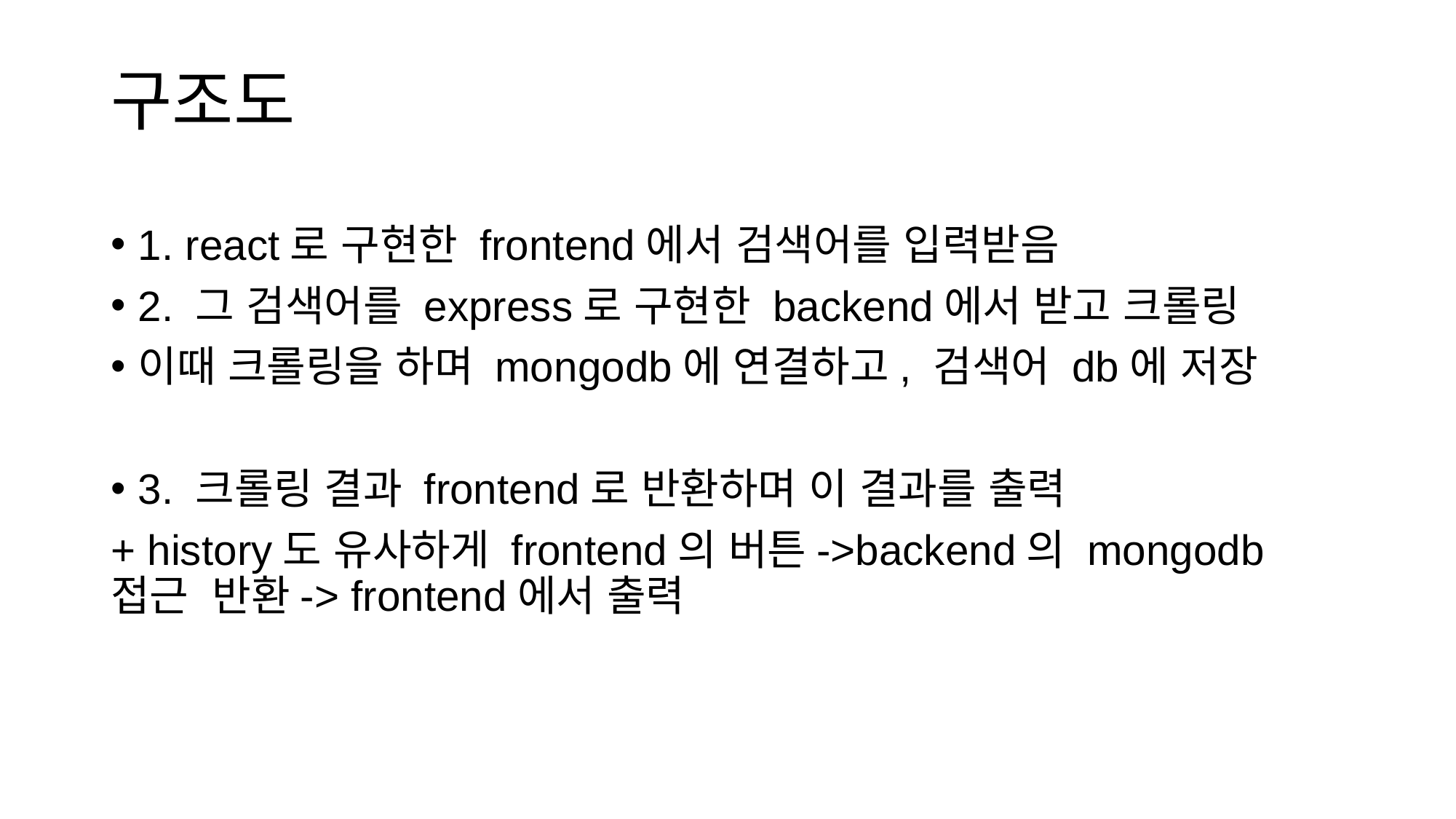

# 구조도
1. react로 구현한 frontend에서 검색어를 입력받음
2. 그 검색어를 express로 구현한 backend에서 받고 크롤링
이때 크롤링을 하며 mongodb에 연결하고, 검색어 db에 저장

3. 크롤링 결과 frontend로 반환하며 이 결과를 출력
+ history도 유사하게 frontend의 버튼->backend의 mongodb접근  반환-> frontend에서 출력